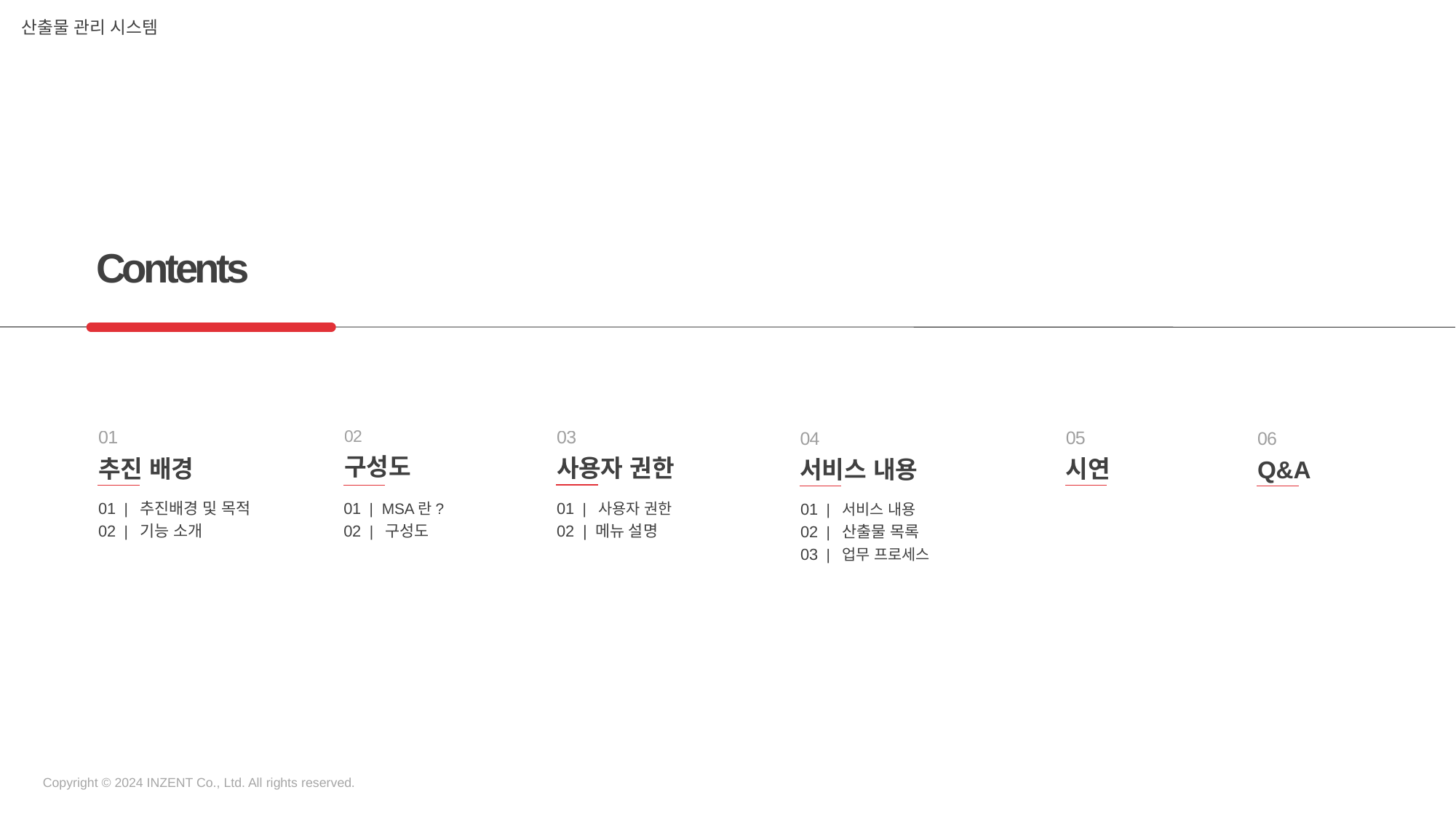

산출물 관리 시스템
03
사용자 권한
02
구성도
01
추진 배경
05
시연

04
서비스 내용
06
Q&A

01  |  추진배경 및 목적
02  |  기능 소개
01  |  MSA란?
02  |  구성도
01  |  사용자 권한
02  | 메뉴 설명
01  |  서비스 내용
02  |  산출물 목록
03  |  업무 프로세스